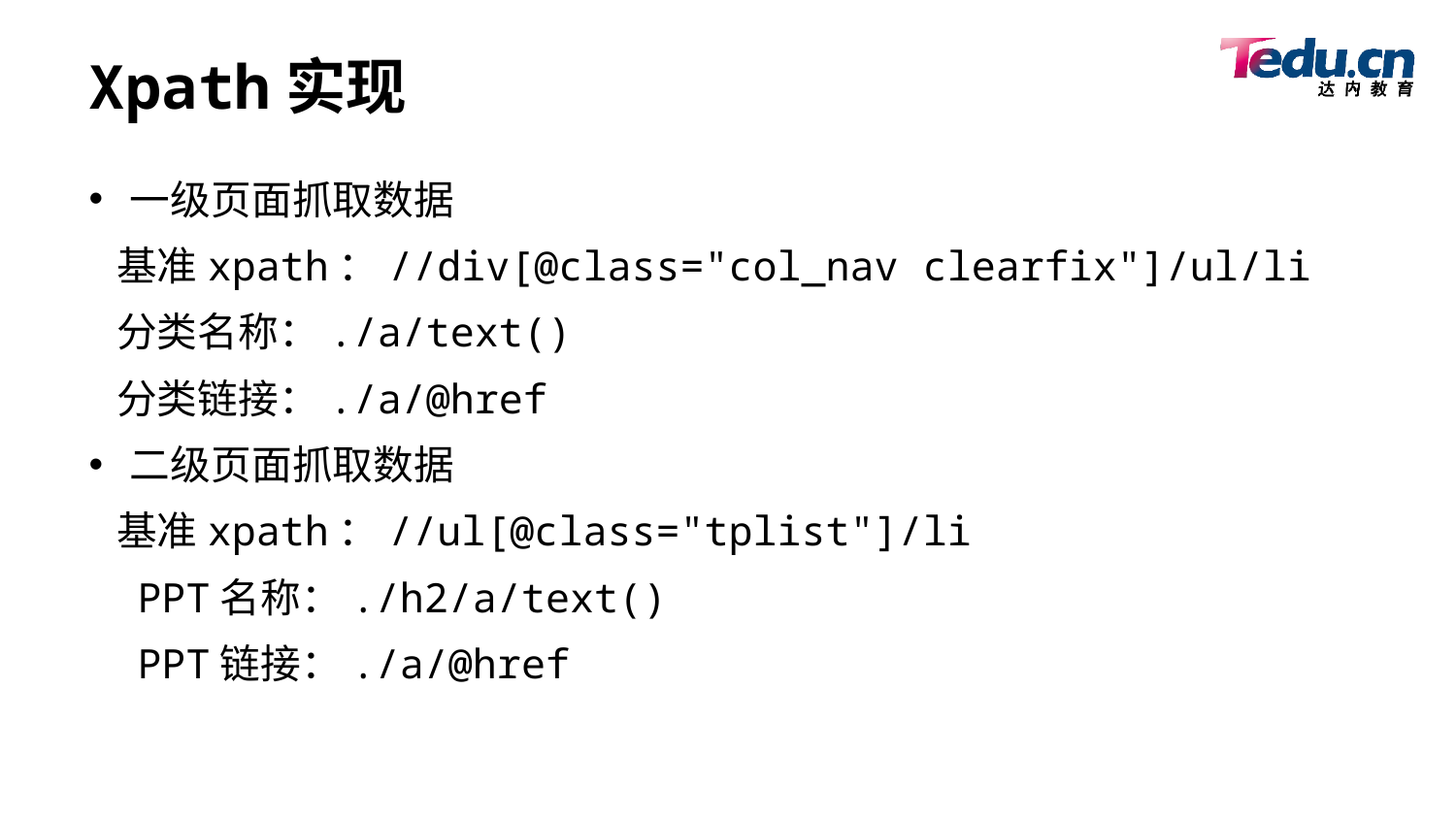

# Xpath实现
一级页面抓取数据
  基准xpath：//div[@class="col_nav clearfix"]/ul/li
  分类名称：./a/text()
  分类链接：./a/@href
二级页面抓取数据
  基准xpath：//ul[@class="tplist"]/li
  PPT名称：./h2/a/text()
  PPT链接：./a/@href